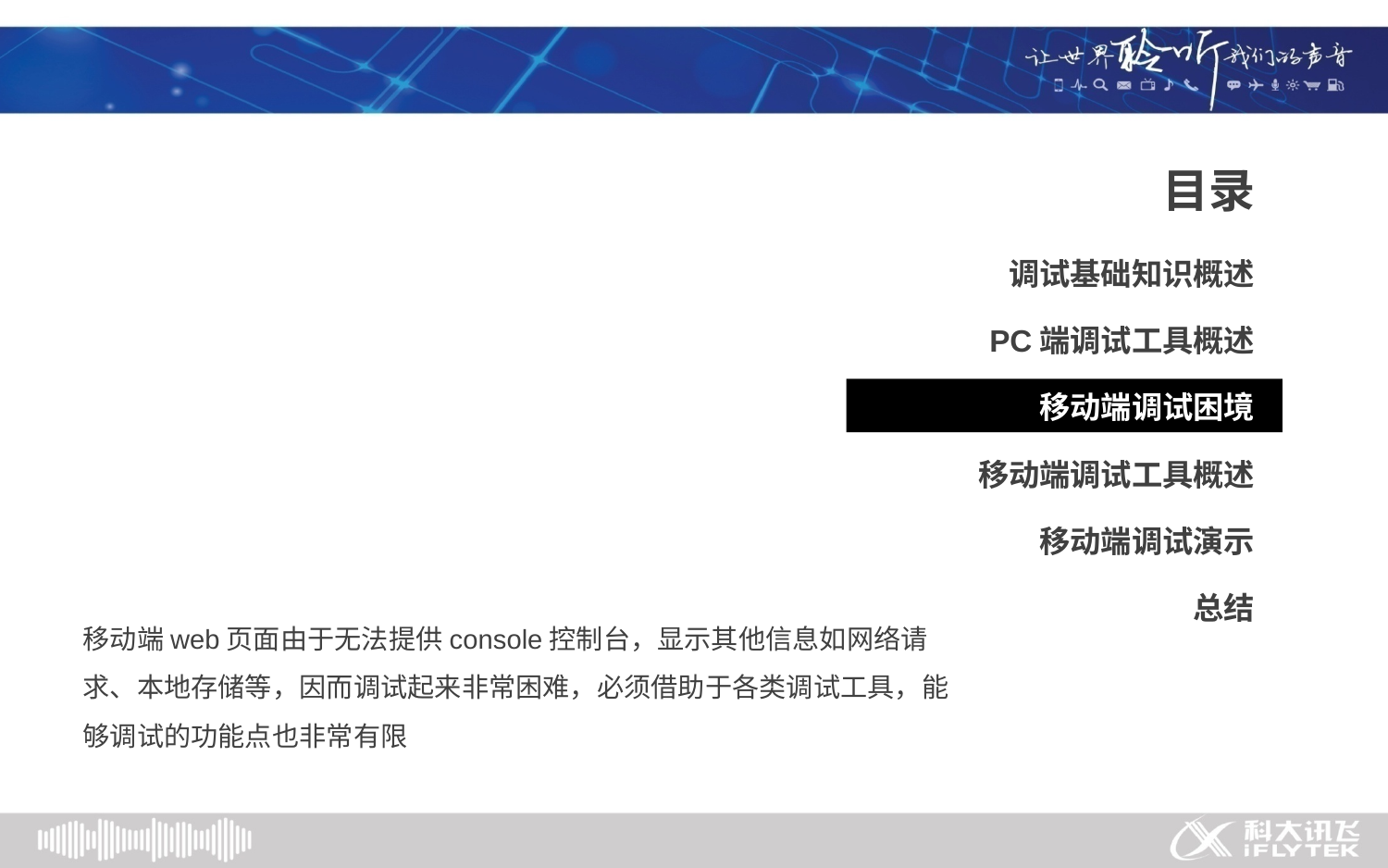

目录

调试基础知识概述
PC端调试工具概述
移动端调试困境
移动端调试工具概述
移动端调试演示
总结

移动端web页面由于无法提供console控制台，显示其他信息如网络请求、本地存储等，因而调试起来非常困难，必须借助于各类调试工具，能够调试的功能点也非常有限